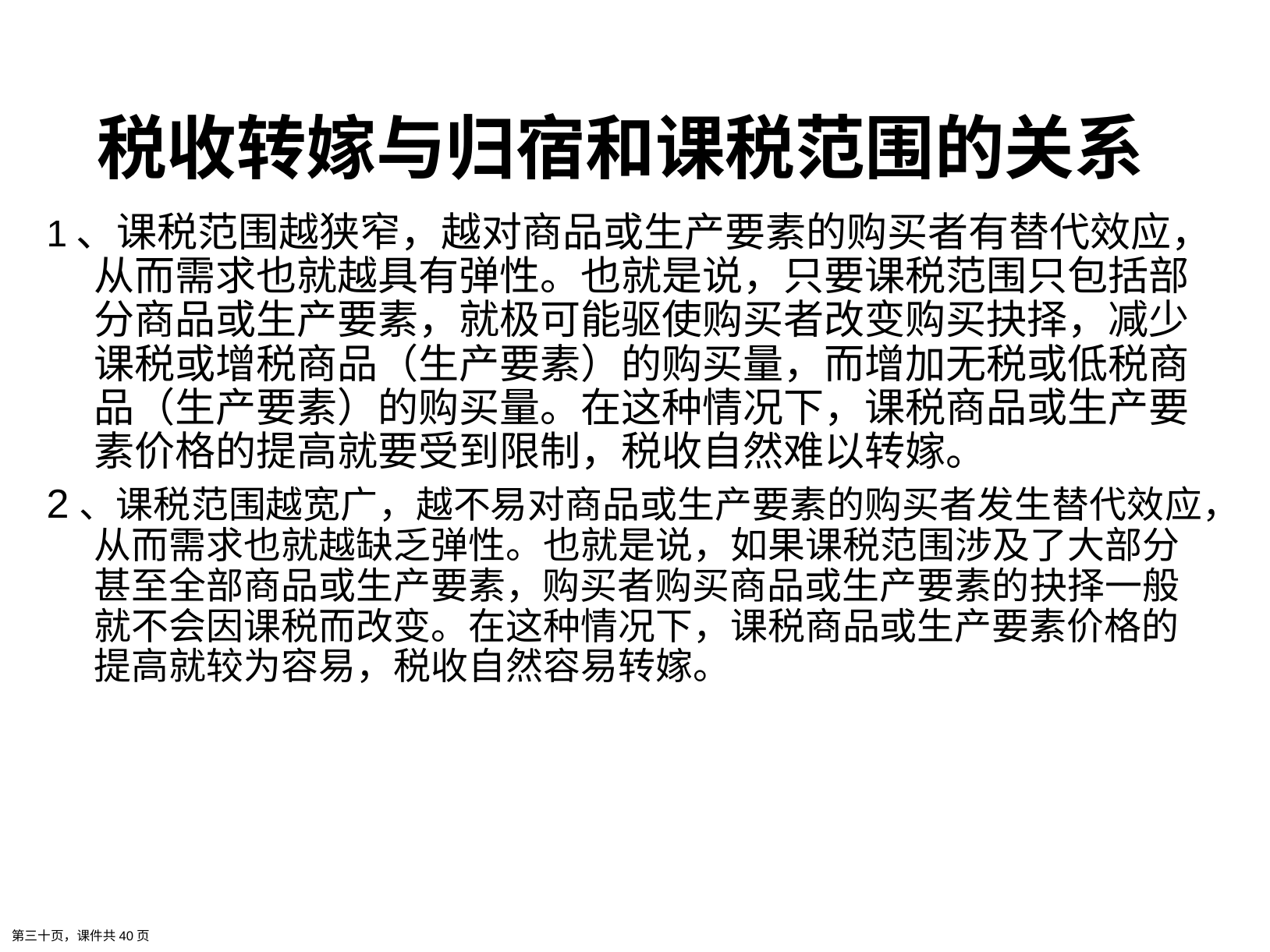

税收转嫁与归宿和课税范围的关系
1、课税范围越狭窄，越对商品或生产要素的购买者有替代效应，从而需求也就越具有弹性。也就是说，只要课税范围只包括部分商品或生产要素，就极可能驱使购买者改变购买抉择，减少课税或增税商品（生产要素）的购买量，而增加无税或低税商品（生产要素）的购买量。在这种情况下，课税商品或生产要素价格的提高就要受到限制，税收自然难以转嫁。
2、课税范围越宽广，越不易对商品或生产要素的购买者发生替代效应，从而需求也就越缺乏弹性。也就是说，如果课税范围涉及了大部分甚至全部商品或生产要素，购买者购买商品或生产要素的抉择一般就不会因课税而改变。在这种情况下，课税商品或生产要素价格的提高就较为容易，税收自然容易转嫁。
第三十页，课件共40页